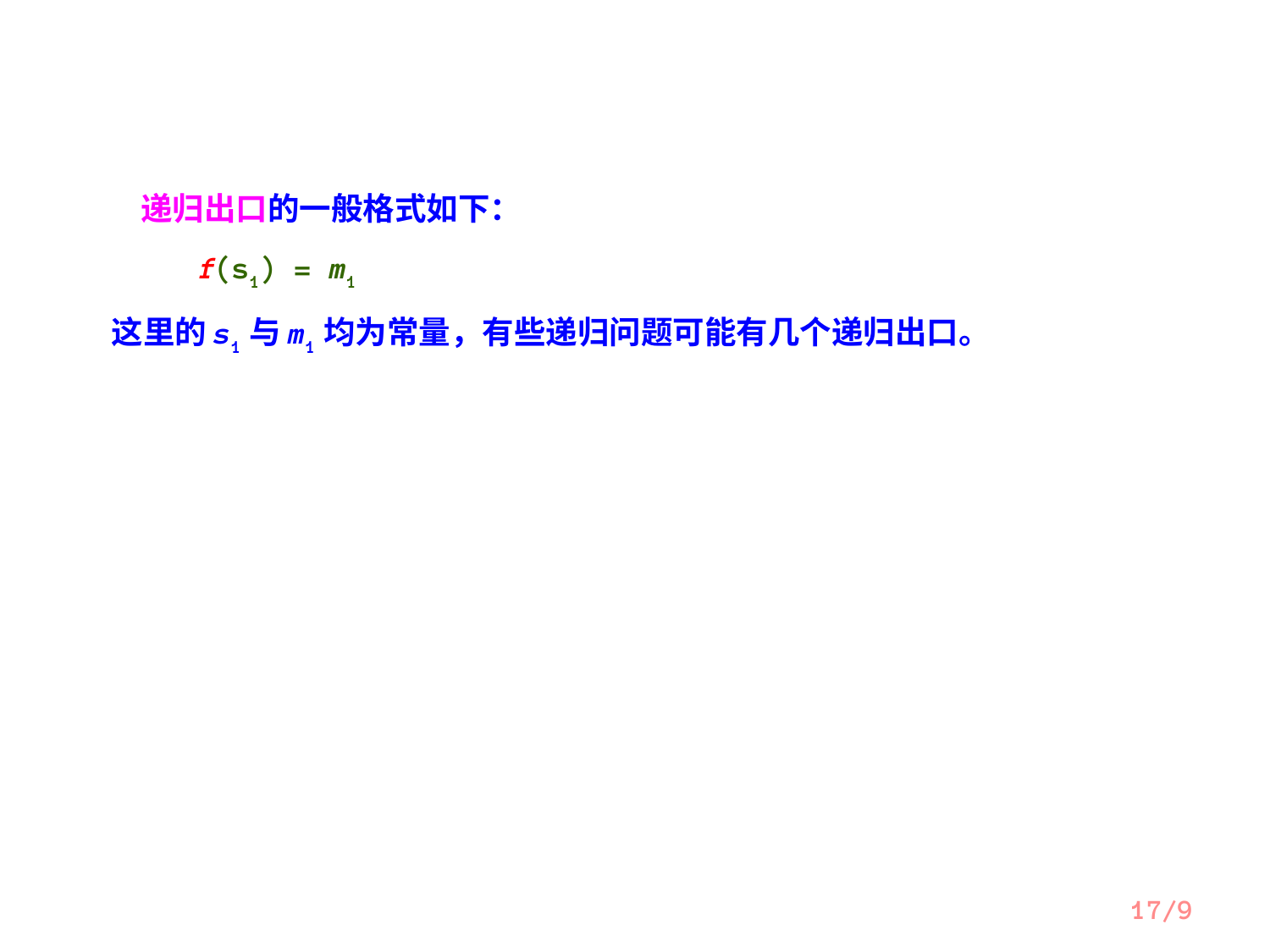

递归出口的一般格式如下：
     f(s1) = m1
这里的s1与m1均为常量，有些递归问题可能有几个递归出口。
17/9